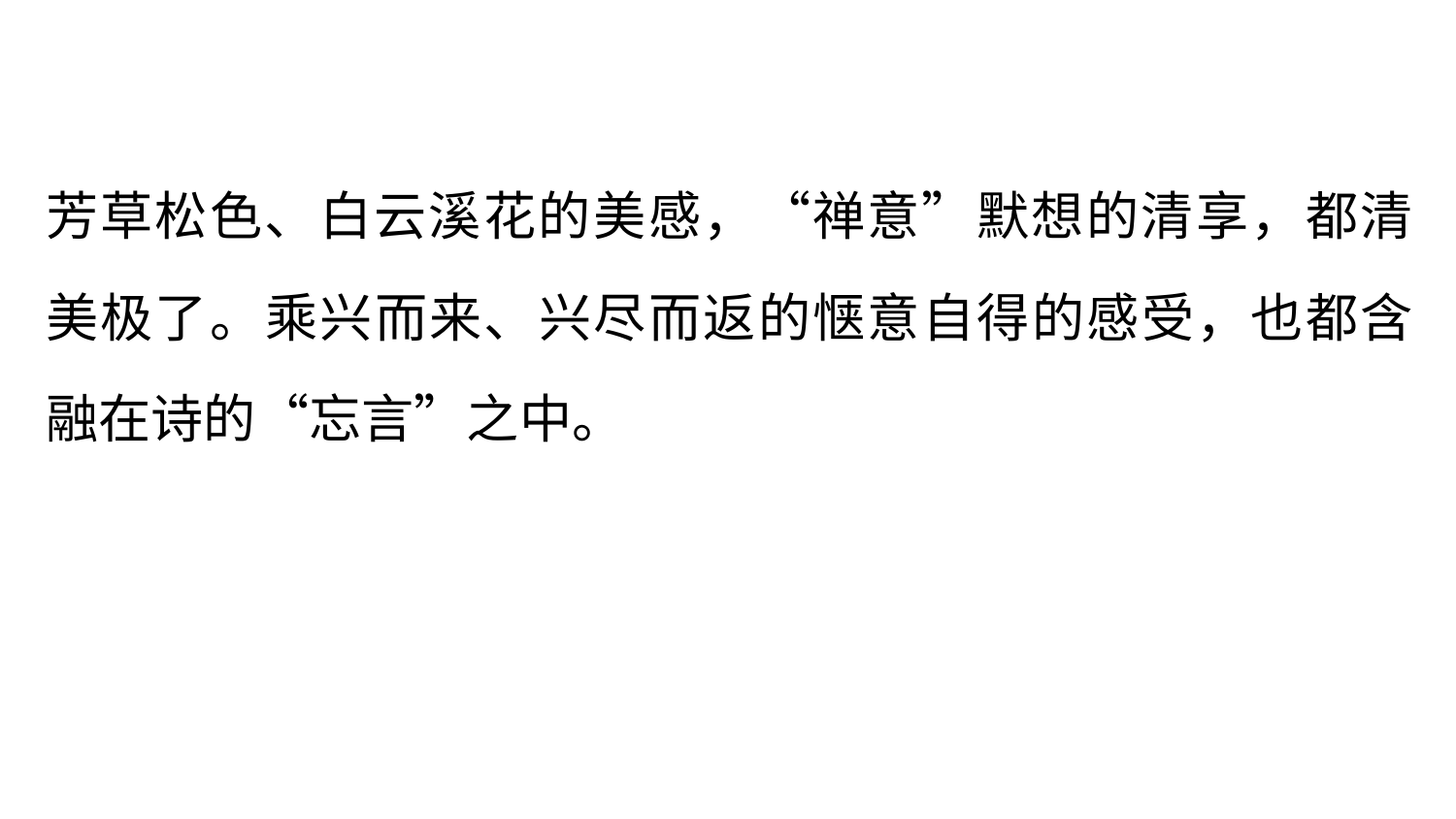

芳草松色、白云溪花的美感，“禅意”默想的清享，都清美极了。乘兴而来、兴尽而返的惬意自得的感受，也都含融在诗的“忘言”之中。